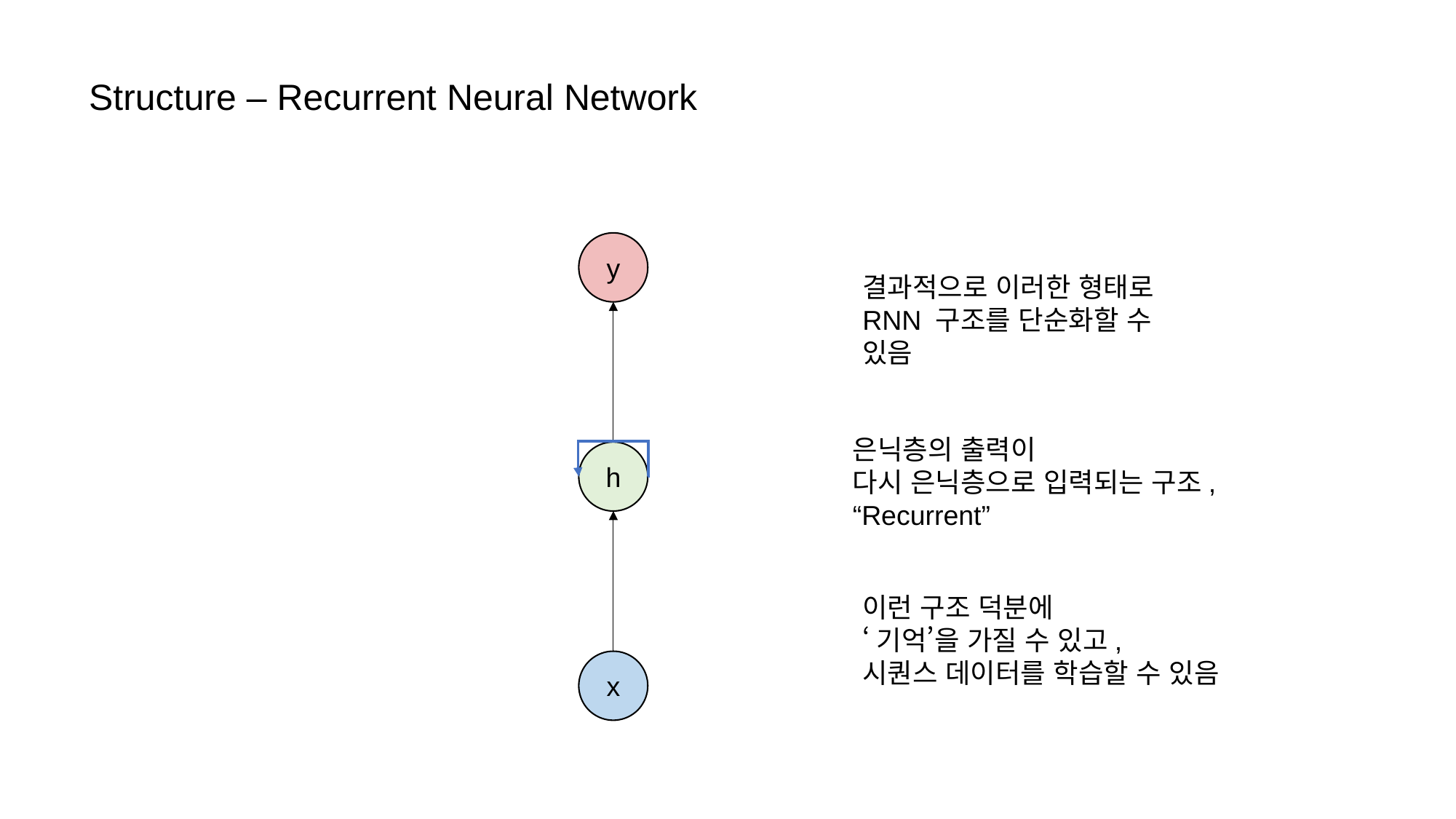

Structure – Recurrent Neural Network
y
결과적으로 이러한 형태로 RNN 구조를 단순화할 수
있음
은닉층의 출력이
다시 은닉층으로 입력되는 구조,
“Recurrent”
h
이런 구조 덕분에
‘기억’을 가질 수 있고,
시퀀스 데이터를 학습할 수 있음
x